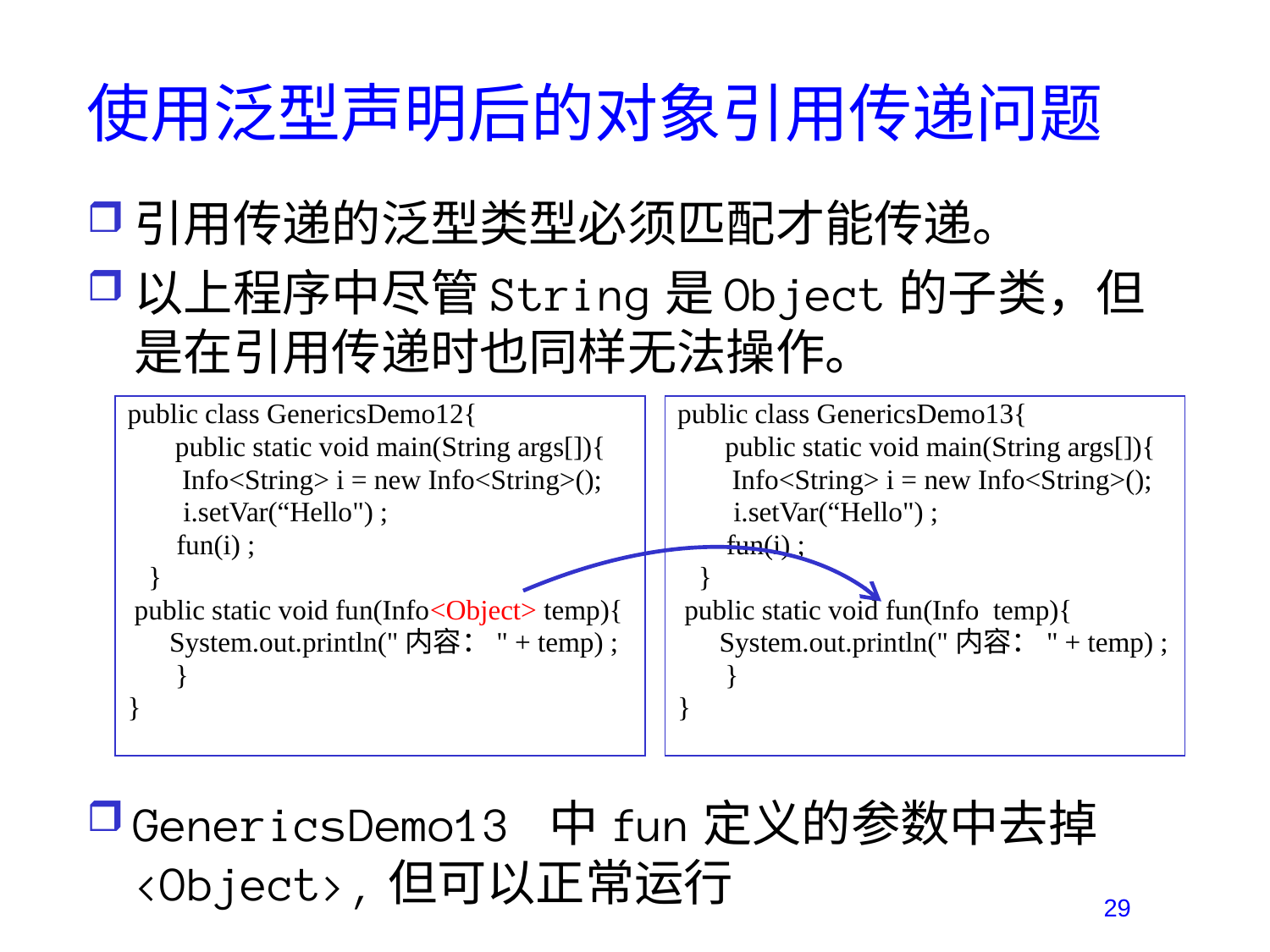

# 使用泛型声明后的对象引用传递问题
引用传递的泛型类型必须匹配才能传递。
以上程序中尽管String是Object的子类，但是在引用传递时也同样无法操作。
public class GenericsDemo12{
	public static void main(String args[]){
	 Info<String> i = new Info<String>();
        i.setVar(“Hello") ;
       fun(i) ;
   }
 public static void fun(Info<Object> temp){
      System.out.println("内容：" + temp) ;
	}
}
public class GenericsDemo13{
	public static void main(String args[]){
	 Info<String> i = new Info<String>();
        i.setVar(“Hello") ;
       fun(i) ;
   }
 public static void fun(Info  temp){
      System.out.println("内容：" + temp) ;
	}
}

GenericsDemo13 中fun定义的参数中去掉<Object>,但可以正常运行
29